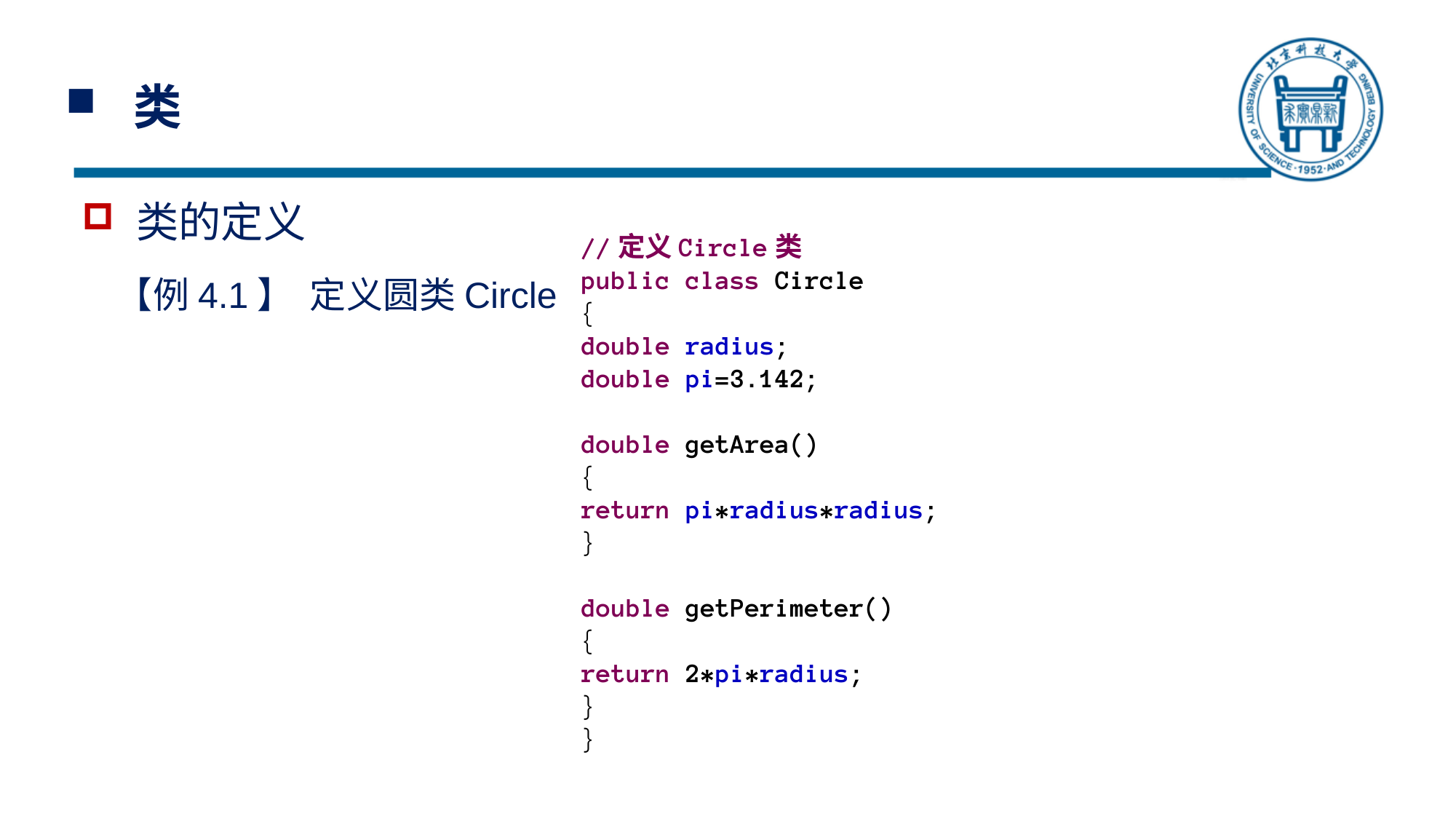

# 类
类的定义
//定义Circle类
public class Circle
{
double radius;
double pi=3.142;

double getArea()
{
return pi*radius*radius;
}

double getPerimeter()
{
return 2*pi*radius;
}
}
【例4.1】  定义圆类Circle